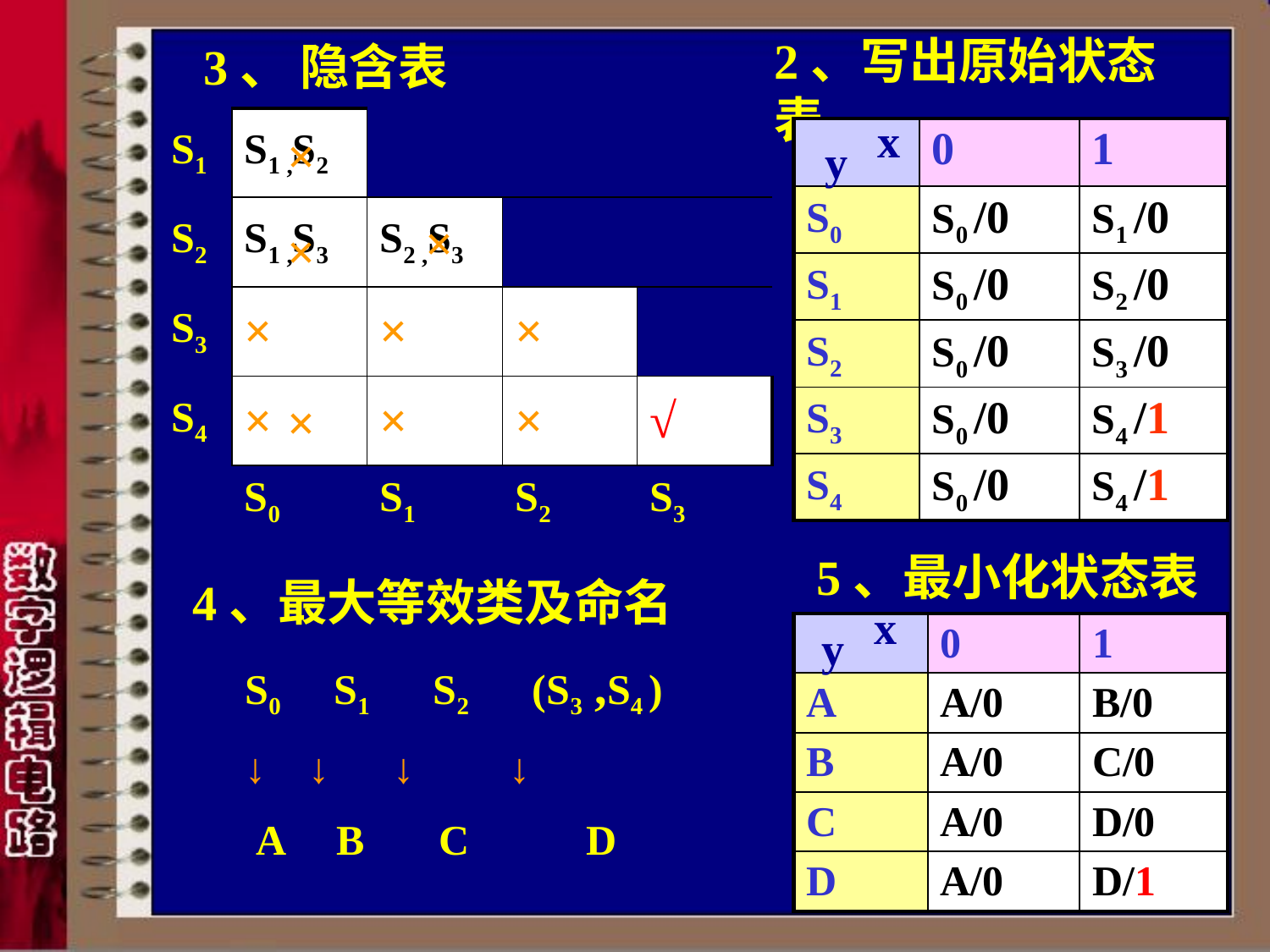

2、写出原始状态表
# 3、 隐含表
x
y
| S1 | S1 ,S2 |  |  |  |
| --- | --- | --- | --- | --- |
| S2 | S1 ,S3 | S2 ,S3 |  |  |
| S3 | × | × | × |  |
| S4 | × | × | × | √ |
|  | S0 | S1 | S2 | S3 |
×
|  | 0 | 1 |
| --- | --- | --- |
| S0 | S0 /0 | S1 /0 |
| S1 | S0 /0 | S2 /0 |
| S2 | S0 /0 | S3 /0 |
| S3 | S0 /0 | S4 /1 |
| S4 | S0 /0 | S4 /1 |
×
×
×
隐含表
5、最小化状态表
4、最大等效类及命名
     S0     S1      S2      (S3 ,S4 )
     ↓    ↓      ↓         ↓
      A     B       C           D
x
y
|  | 0 | 1 |
| --- | --- | --- |
| A | A/0 | B/0 |
| B | A/0 | C/0 |
| C | A/0 | D/0 |
| D | A/0 | D/1 |